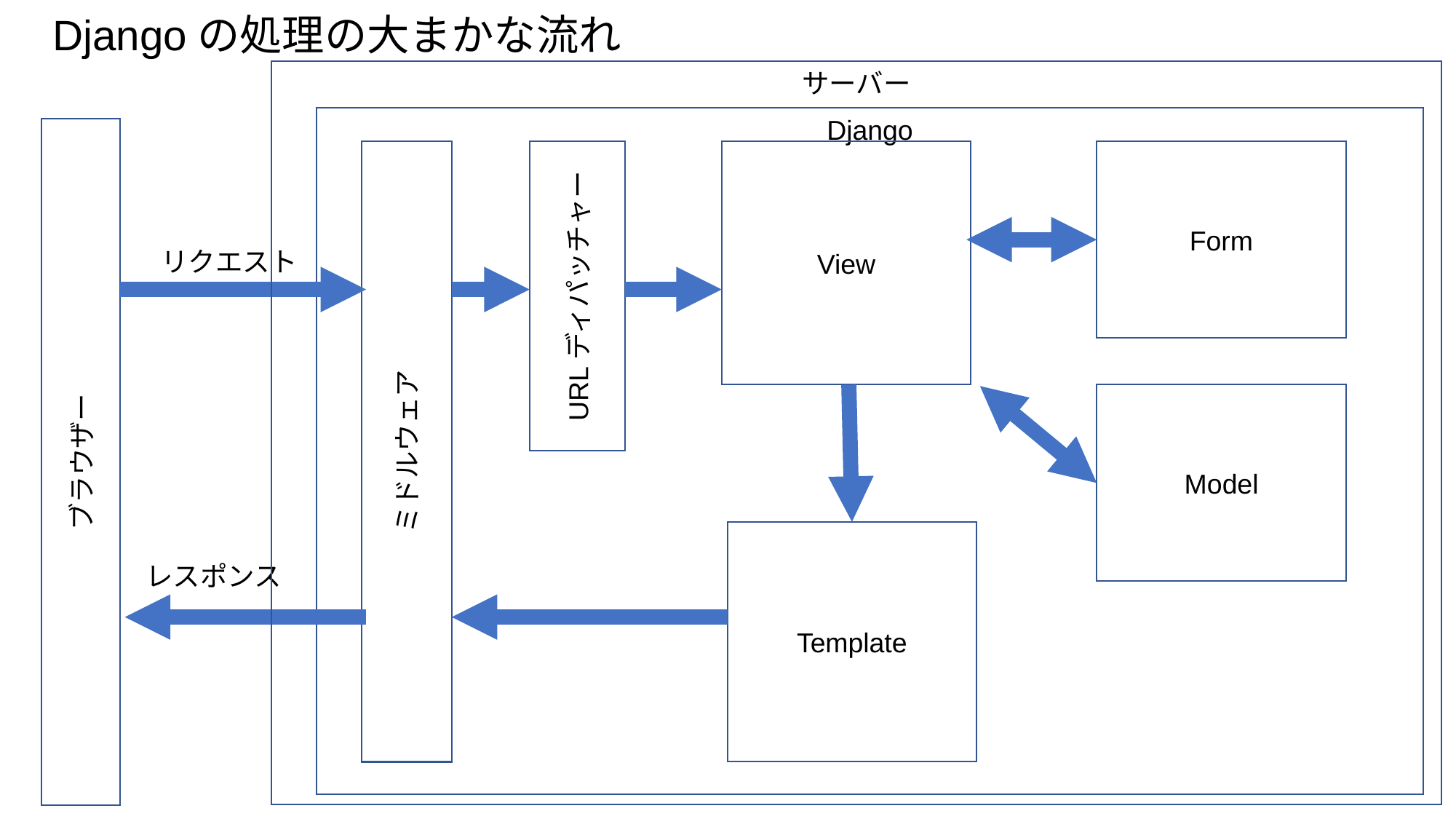

# Djangoの処理の大まかな流れ
サーバー
Django
View
Form
リクエスト
URLディパッチャー
Model
ミドルウェア
ブラウザー
Template
レスポンス